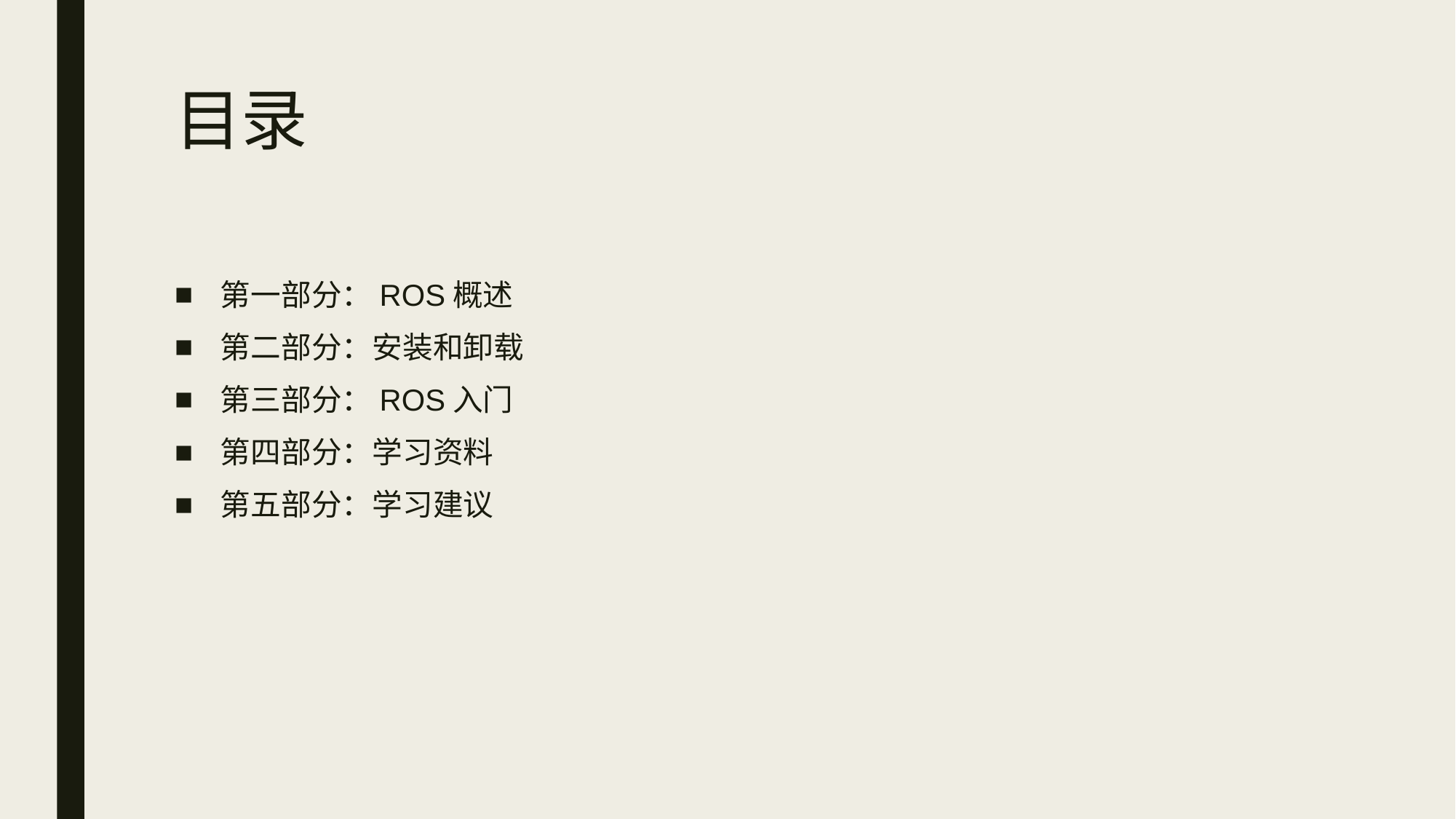

# 目录
第一部分：ROS概述
第二部分：安装和卸载
第三部分：ROS入门
第四部分：学习资料
第五部分：学习建议